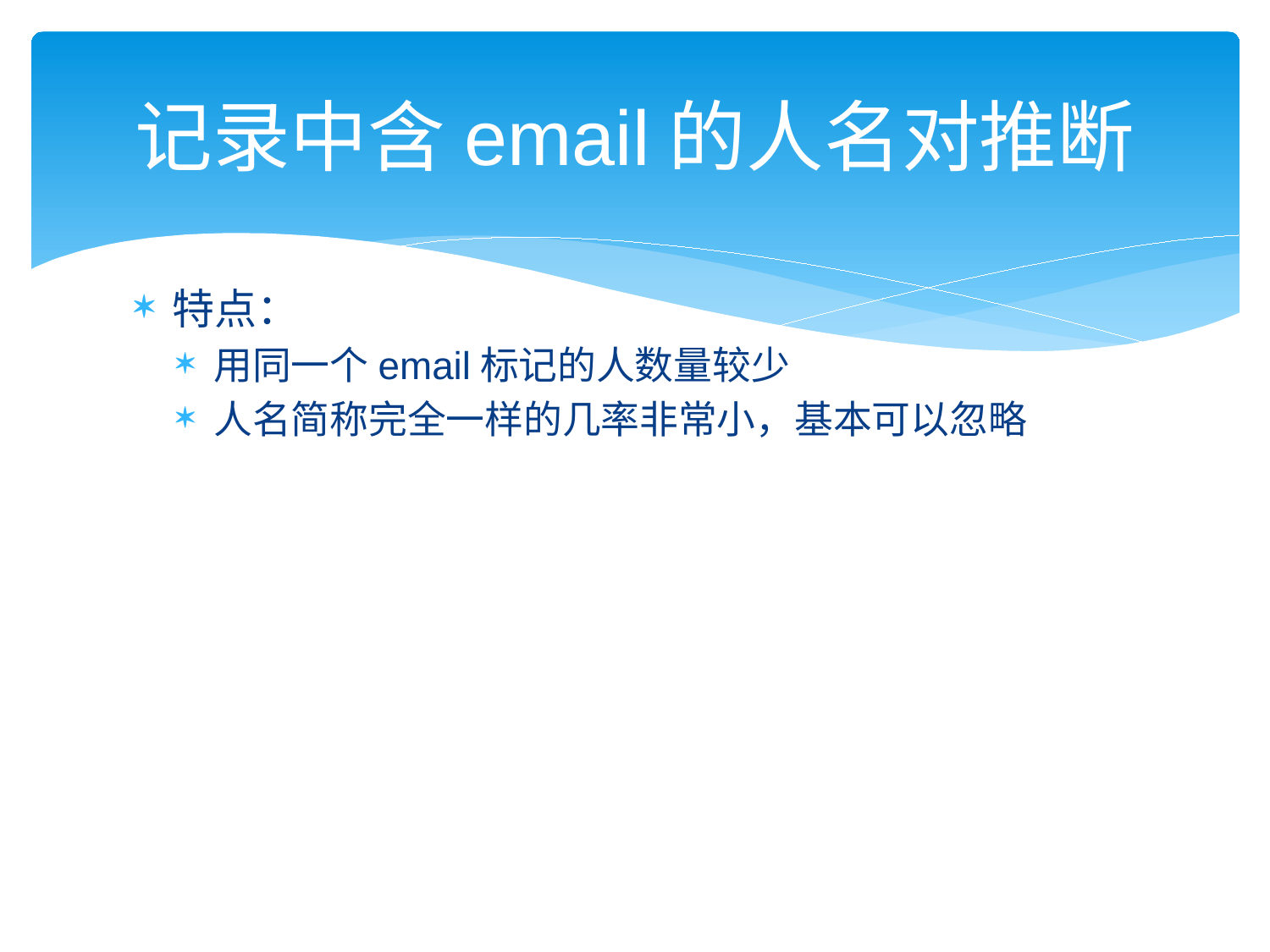

# 记录中含email的人名对推断
特点：
用同一个email标记的人数量较少
人名简称完全一样的几率非常小，基本可以忽略